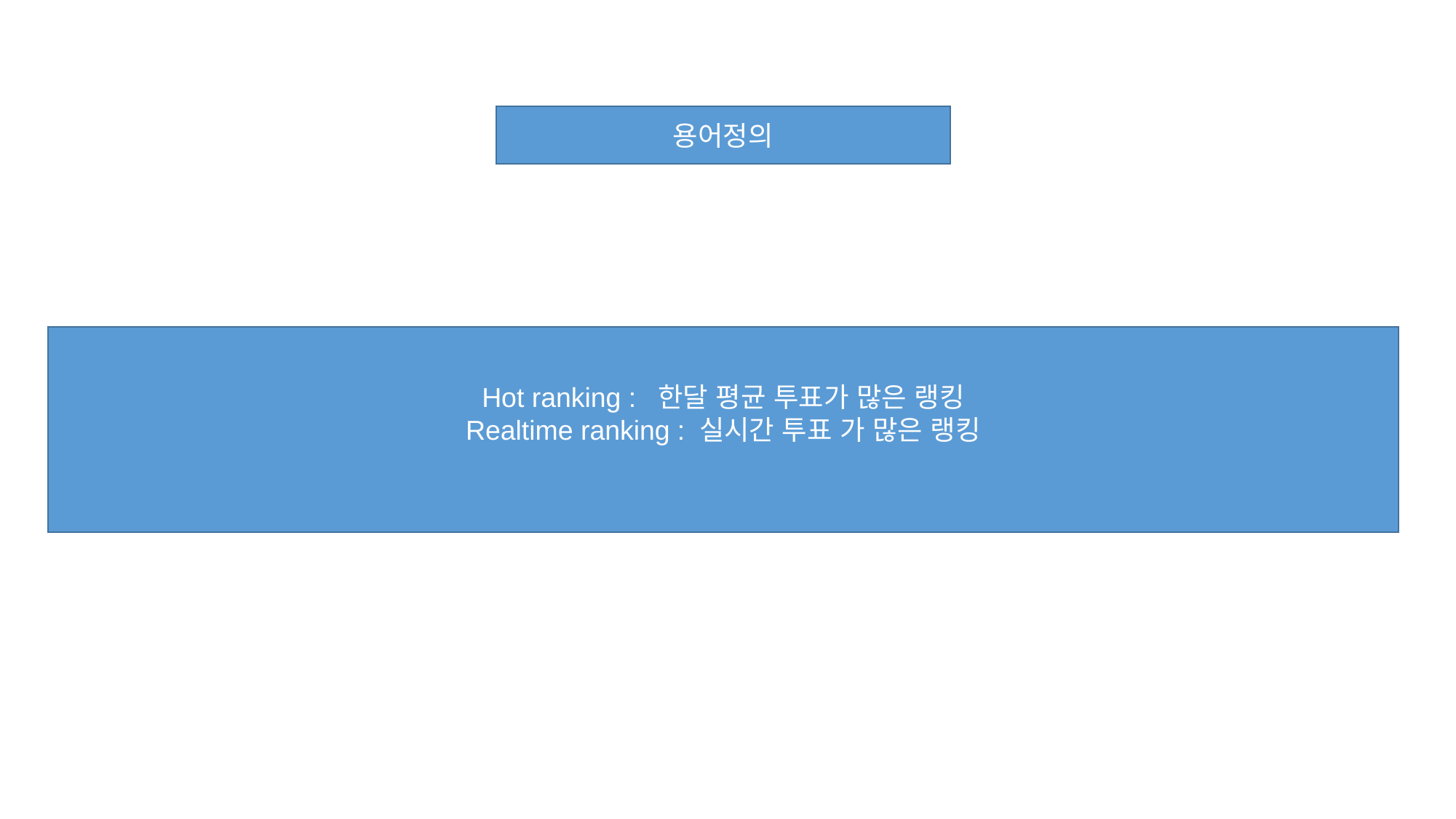

용어정의
Hot ranking :  한달 평균 투표가 많은 랭킹
Realtime ranking : 실시간 투표 가 많은 랭킹